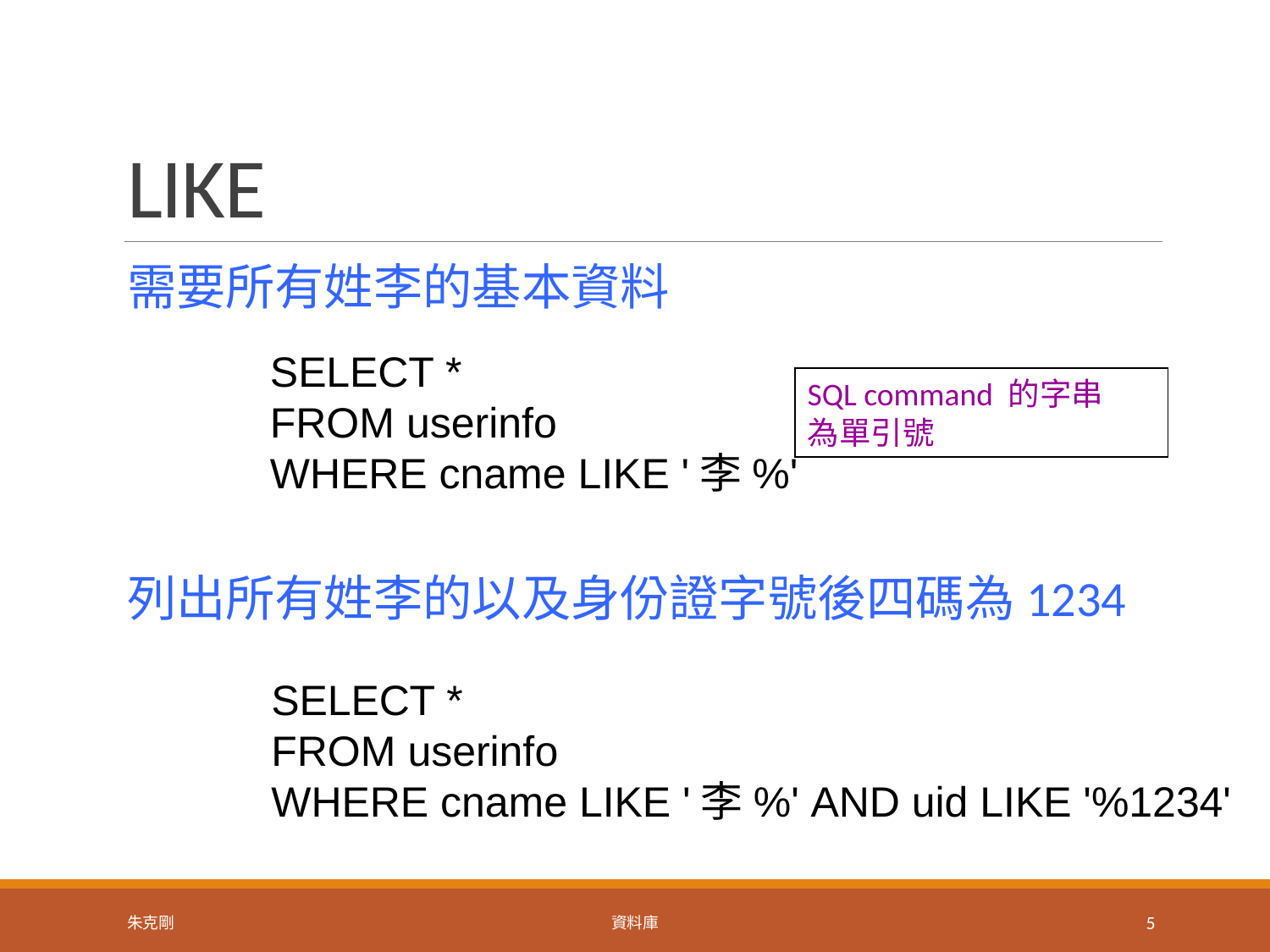

# LIKE
需要所有姓李的基本資料

列出所有姓李的以及身份證字號後四碼為1234

SELECT *
FROM userinfo
WHERE cname LIKE '李%'
SQL command 的字串
為單引號
SELECT *
FROM userinfo
WHERE cname LIKE '李%' AND uid LIKE '%1234'
朱克剛
資料庫
5